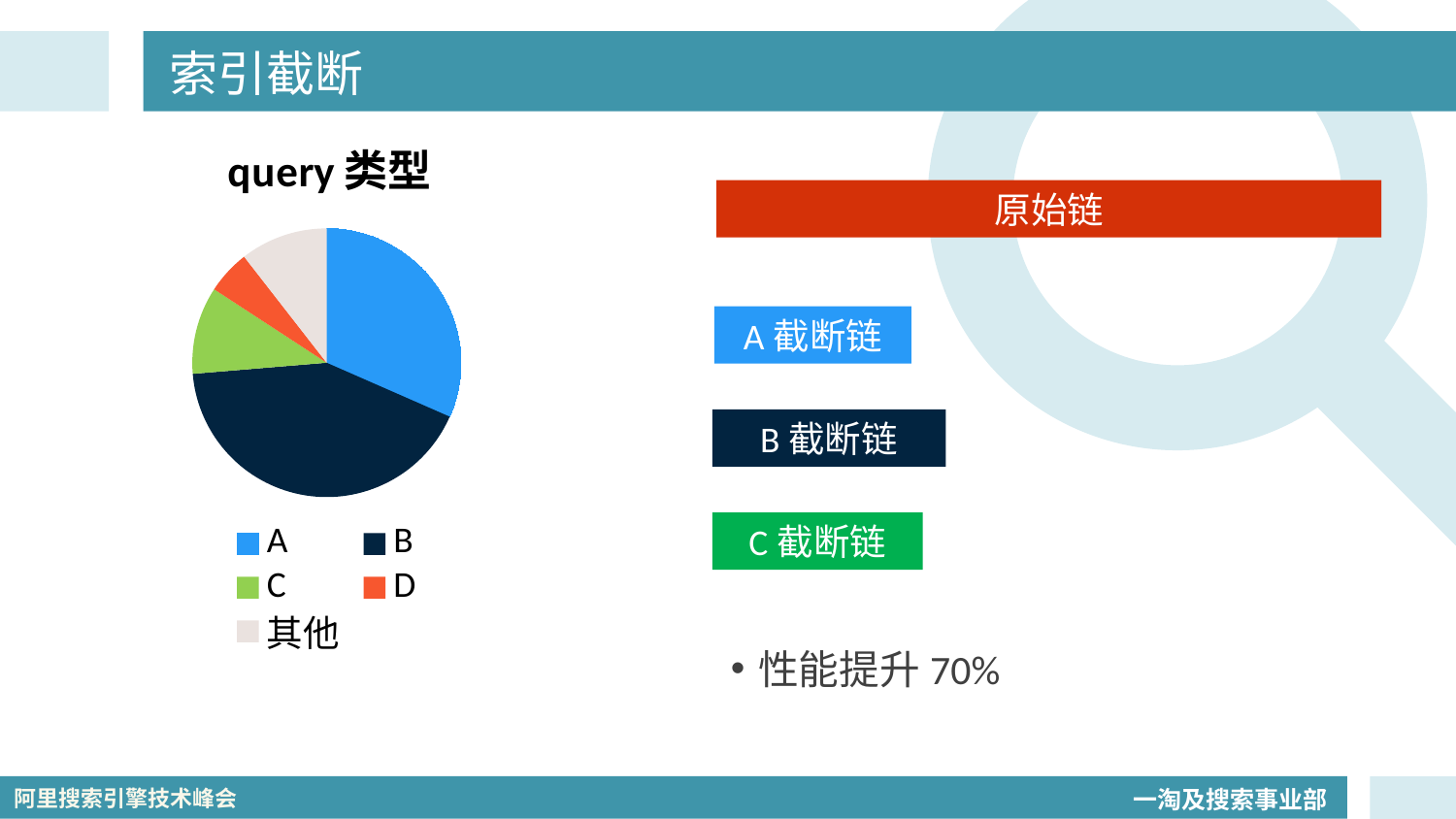

# 索引截断

### Chart:

| Category | query类型 |
|---|---|
| A | 3.0 |
| B | 4.0 |
| C | 1.0 |
| D | 0.5 |
| 其他 | 1.0 |
原始链
A截断链
B截断链
C截断链
性能提升70%